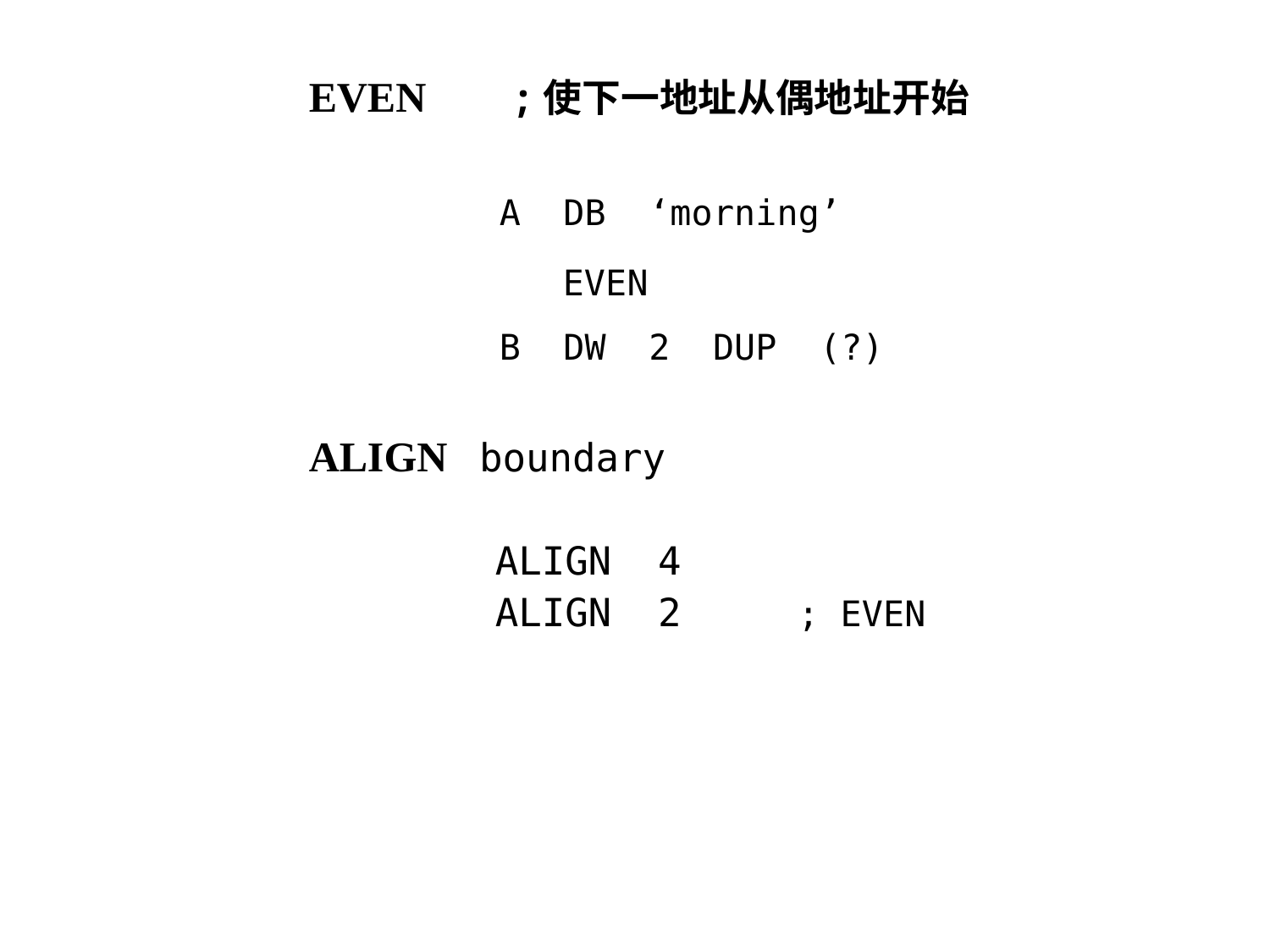

EVEN        ;使下一地址从偶地址开始

A  DB  ‘morning’
EVEN
B  DW  2  DUP  (?)

ALIGN   boundary

        ALIGN  4
        ALIGN  2     ; EVEN